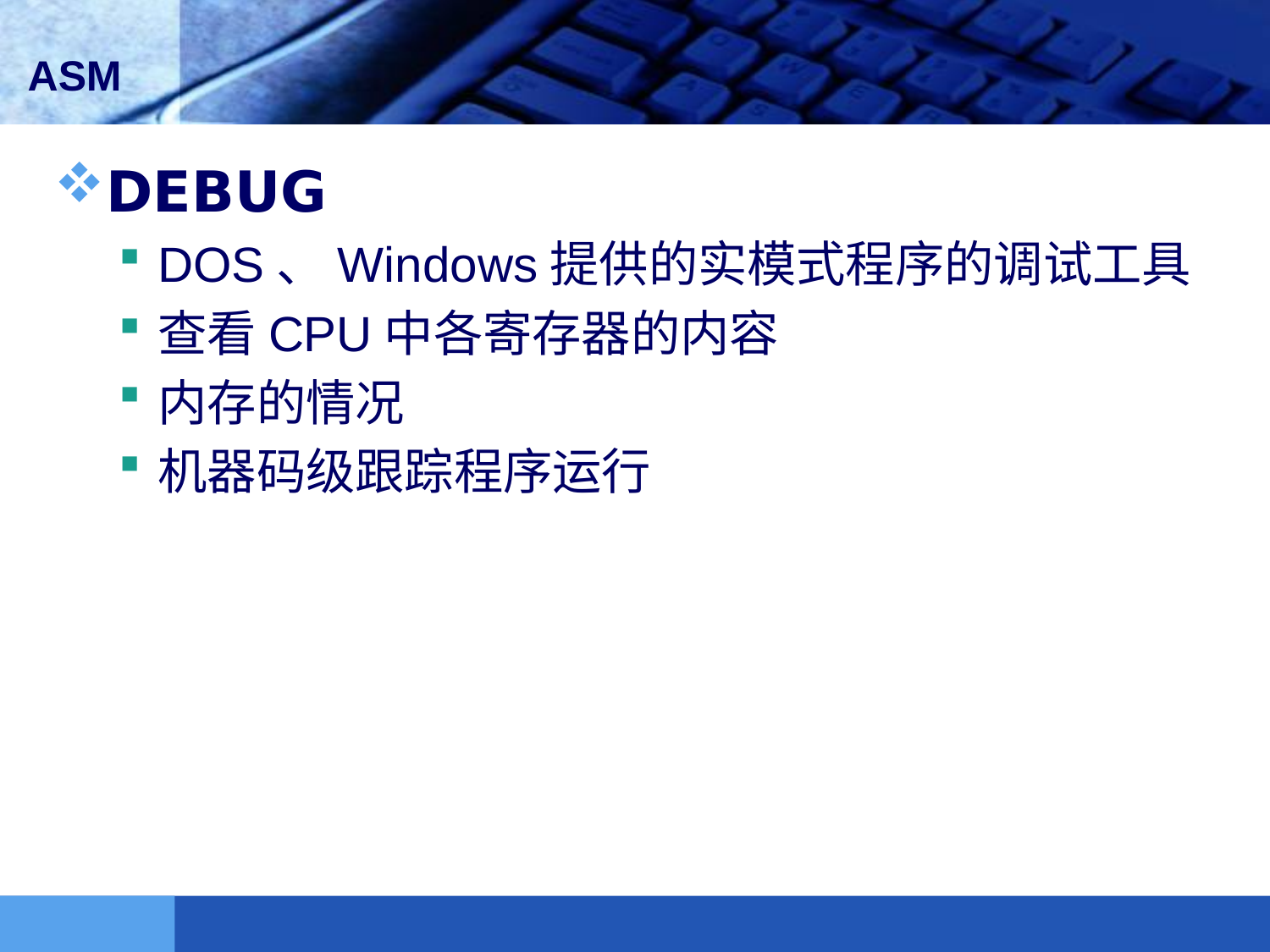

#
DEBUG
DOS、Windows提供的实模式程序的调试工具
查看CPU中各寄存器的内容
内存的情况
机器码级跟踪程序运行